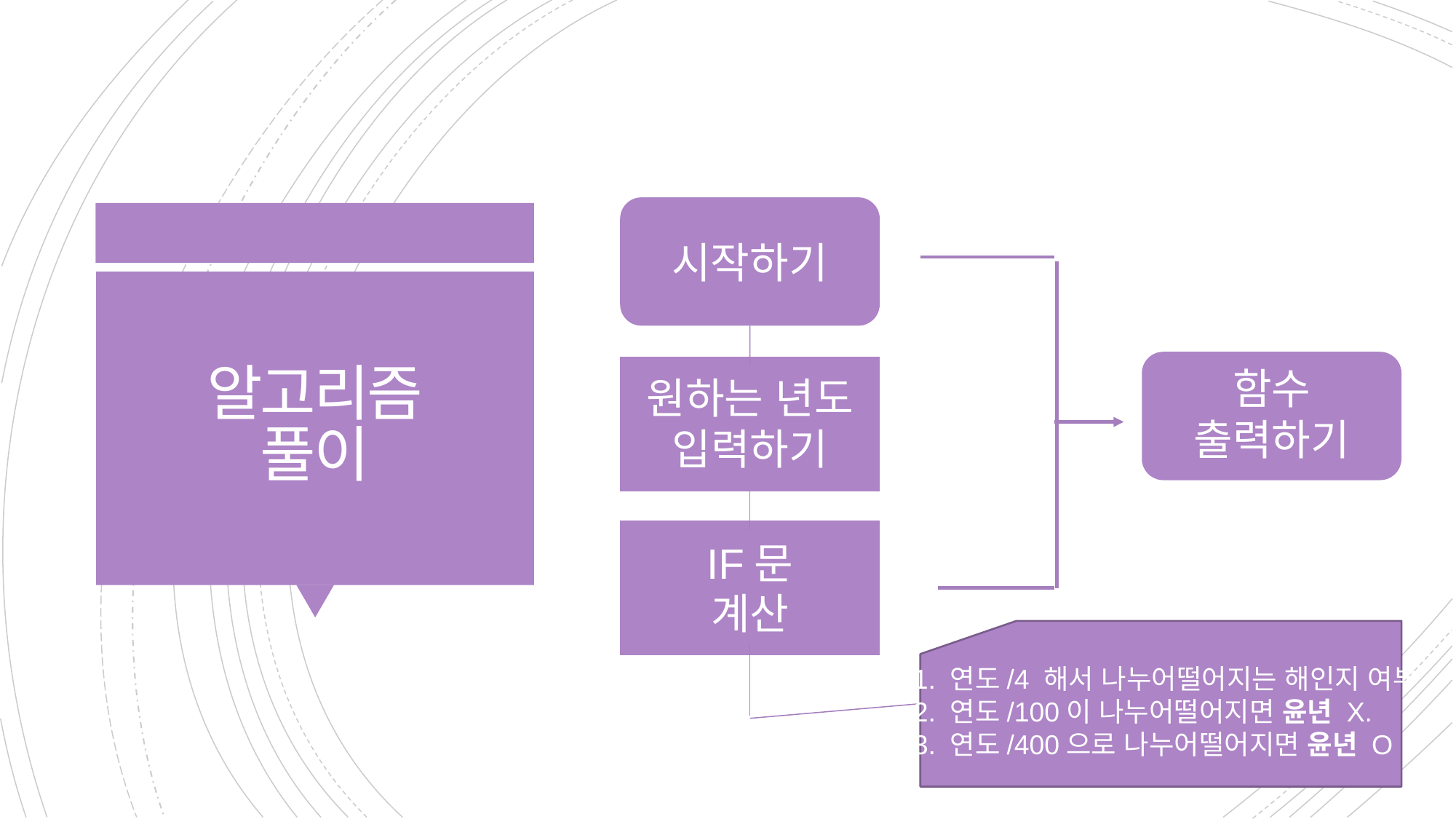

시작하기
# 알고리즘 풀이

함수
출력하기
원하는 년도
입력하기

IF문
계산

1. 연도/4 해서 나누어떨어지는 해인지 여부
2. 연도/100이 나누어떨어지면 윤년 X.
3. 연도/400으로 나누어떨어지면 윤년 O